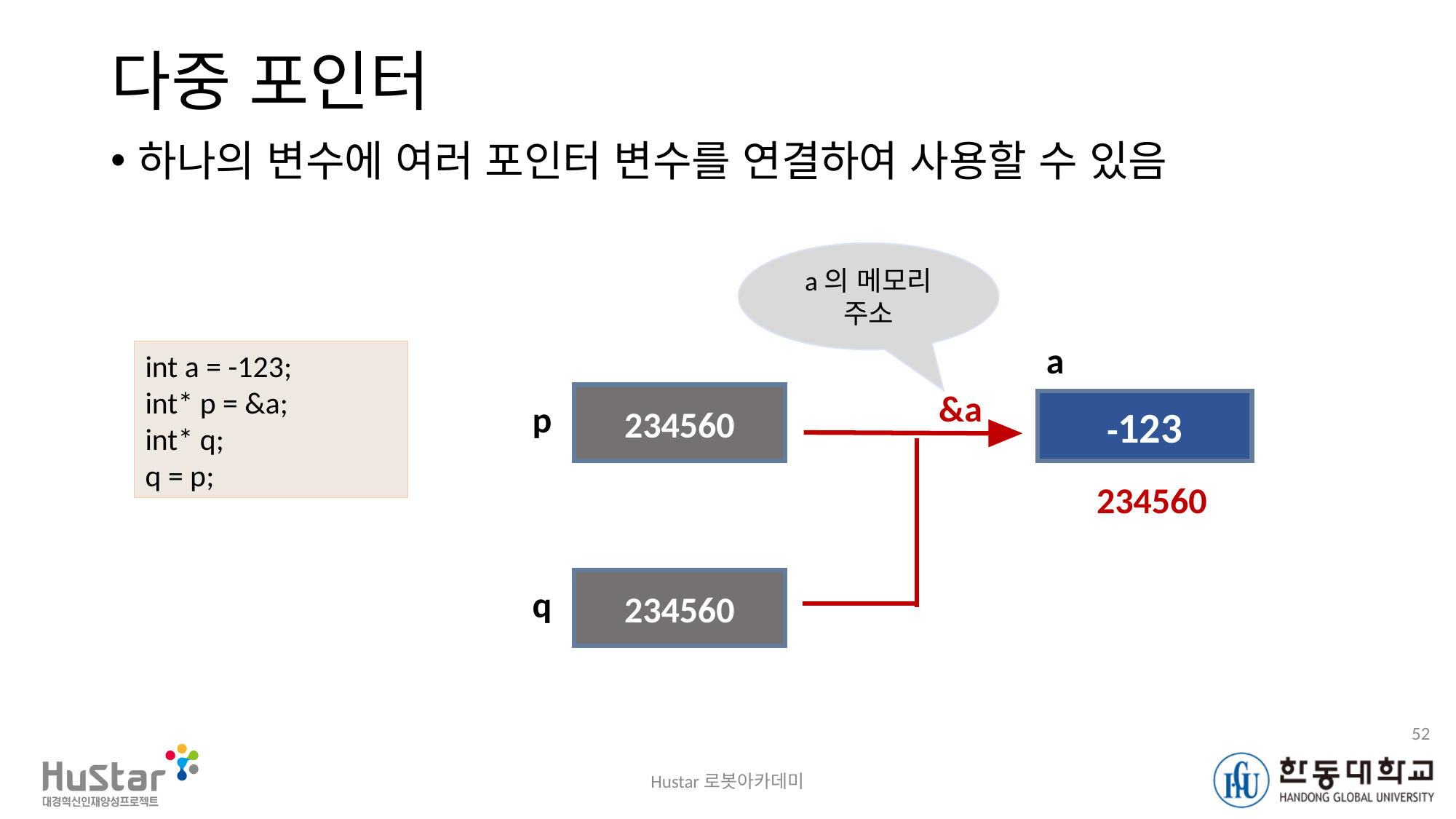

# 다중 포인터
하나의 변수에 여러 포인터 변수를 연결하여 사용할 수 있음
a의 메모리 주소
a
int a = -123;
int* p = &a;
int* q;
q = p;
&a
234560
-123
p

234560
234560
q
52
Hustar로봇아카데미